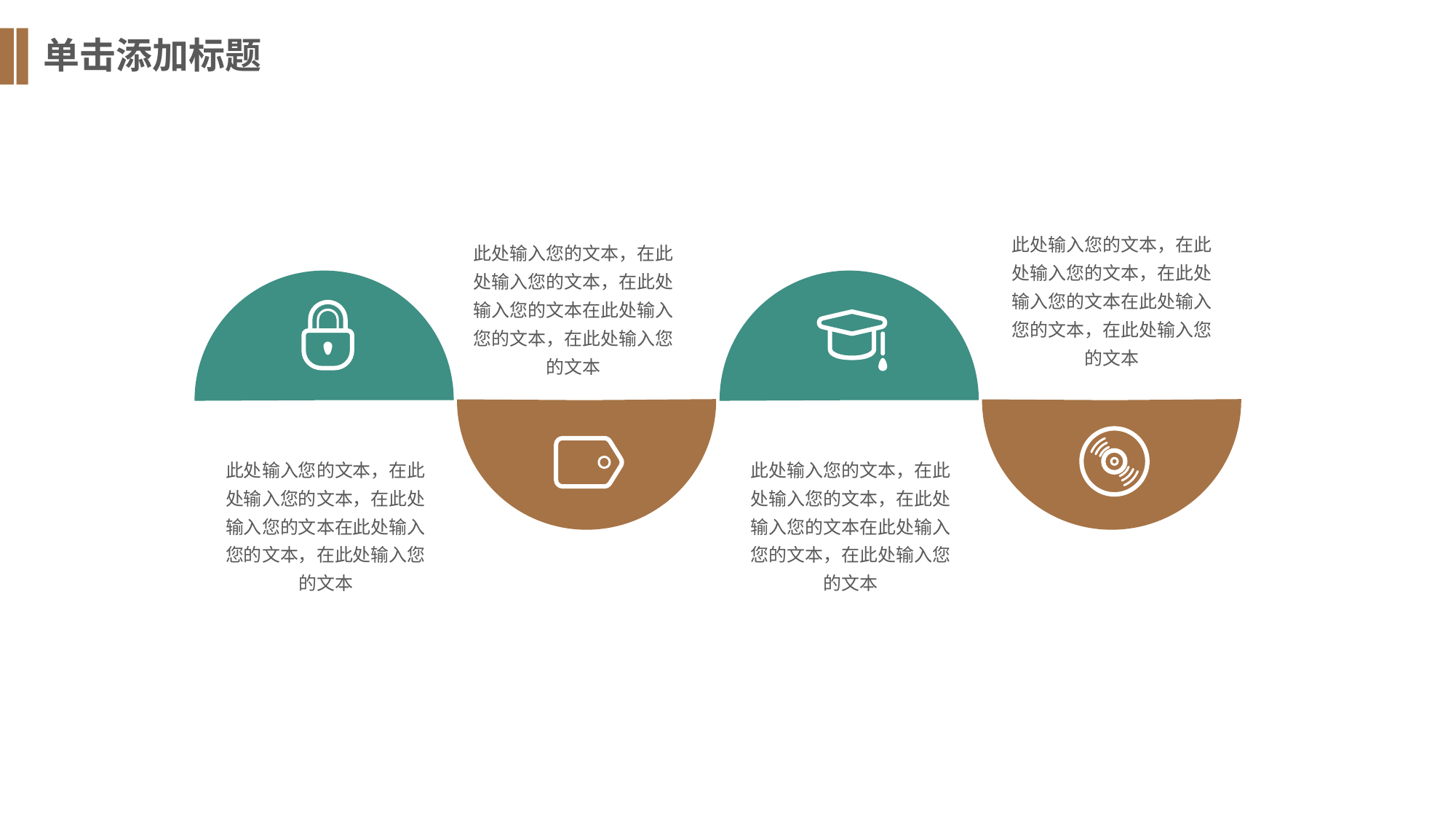

单击添加标题

此处输入您的文本，在此处输入您的文本，在此处输入您的文本在此处输入您的文本，在此处输入您的文本
此处输入您的文本，在此处输入您的文本，在此处输入您的文本在此处输入您的文本，在此处输入您的文本

此处输入您的文本，在此处输入您的文本，在此处输入您的文本在此处输入您的文本，在此处输入您的文本
此处输入您的文本，在此处输入您的文本，在此处输入您的文本在此处输入您的文本，在此处输入您的文本